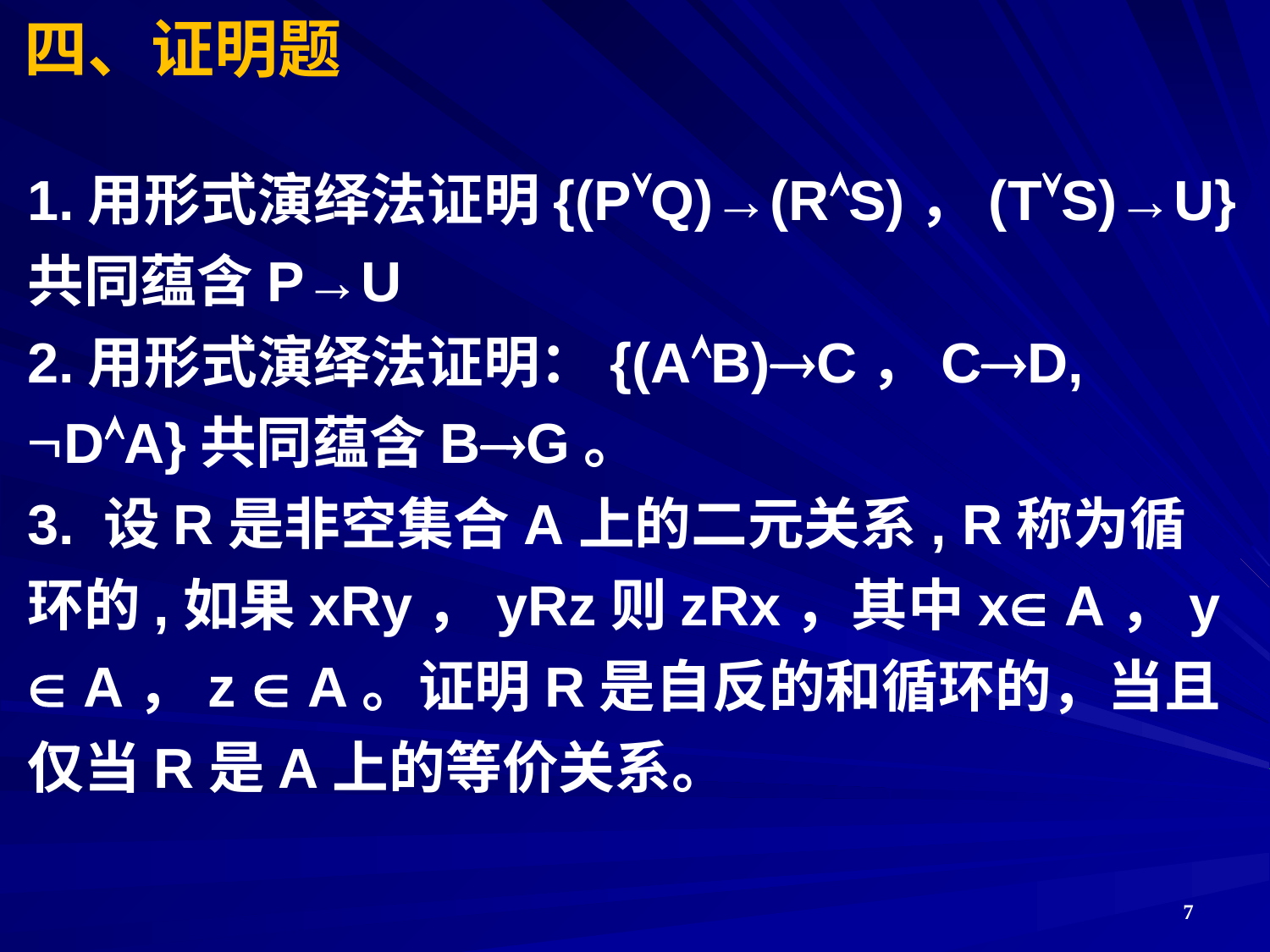

# 四、证明题
1.用形式演绎法证明{(P∨Q)→(R∧S)，(T∨S)→U}共同蕴含P→U
2.用形式演绎法证明：{(A∧B)→C，C→D, ¬D∧A}共同蕴含B→G。
3. 设R是非空集合A上的二元关系, R称为循环的,如果xRy，yRz则zRx，其中x∈ A，y ∈ A，z ∈ A。证明R是自反的和循环的，当且仅当R是A上的等价关系。

7